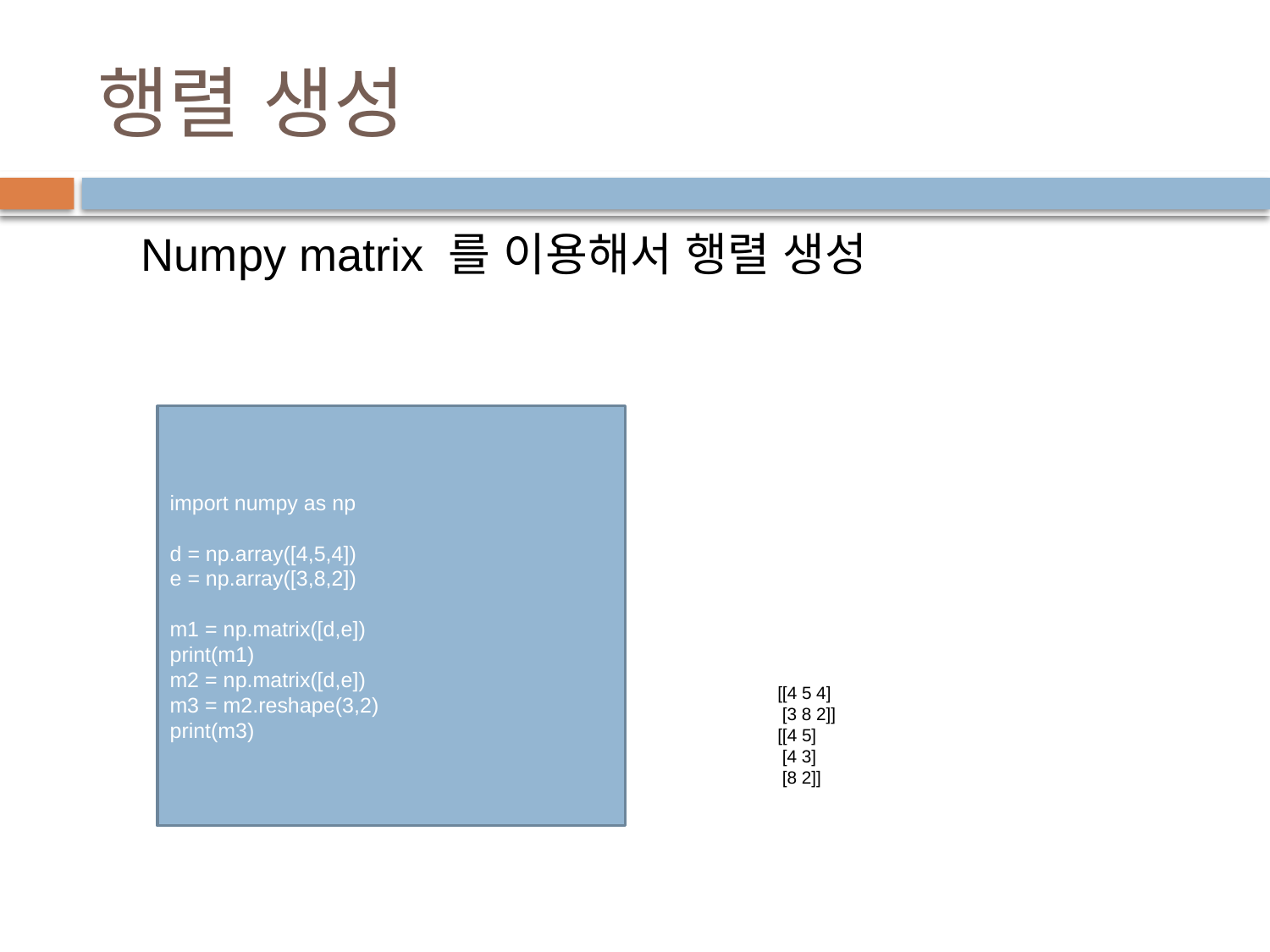

# 행렬 생성
Numpy matrix 를 이용해서 행렬 생성
import numpy as np

d = np.array([4,5,4])
e = np.array([3,8,2])

m1 = np.matrix([d,e])
print(m1)
m2 = np.matrix([d,e])
m3 = m2.reshape(3,2)
print(m3)
[[4 5 4]
 [3 8 2]]
[[4 5]
 [4 3]
 [8 2]]